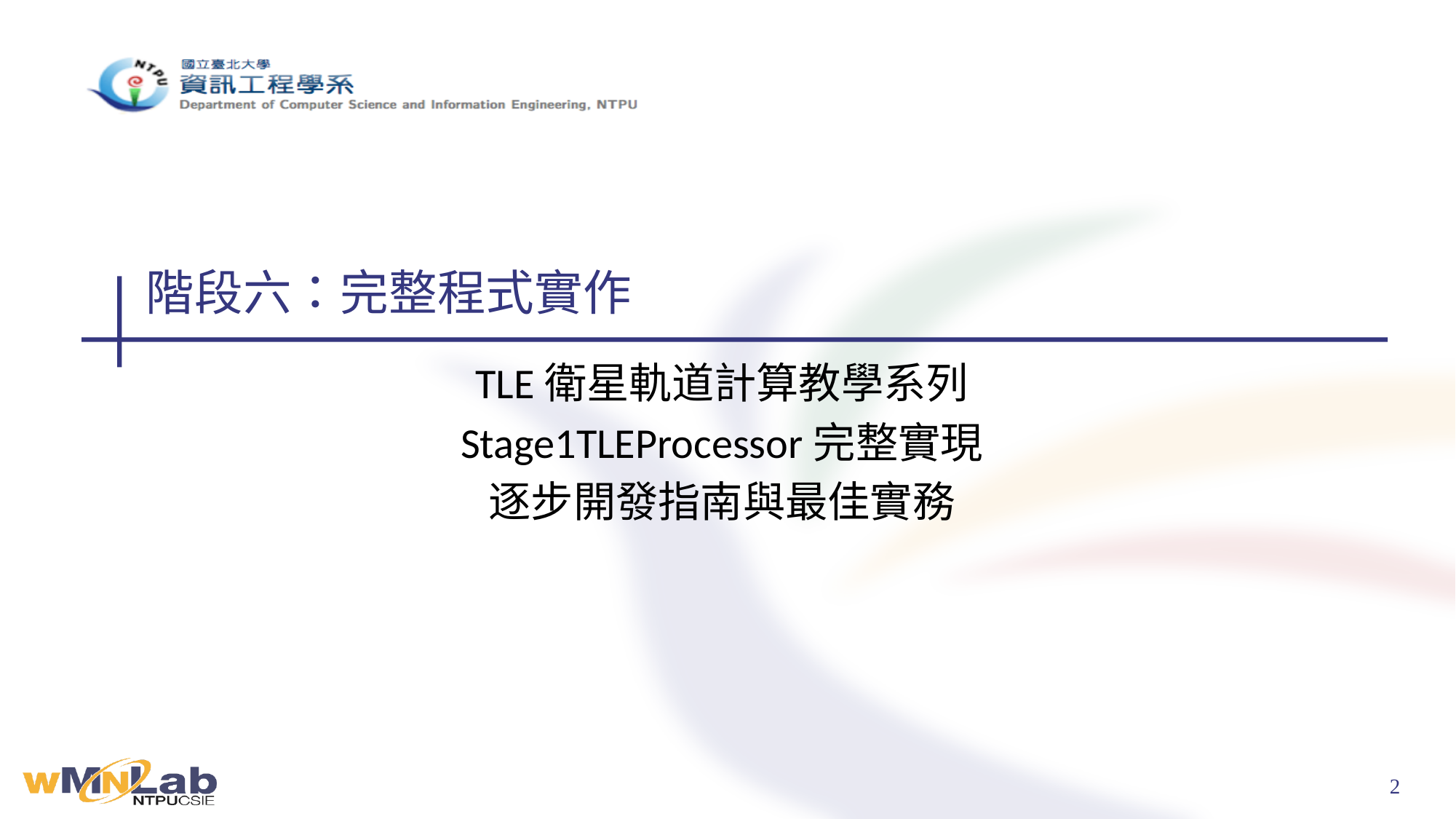

# 階段六：完整程式實作
TLE衛星軌道計算教學系列
Stage1TLEProcessor完整實現
逐步開發指南與最佳實務